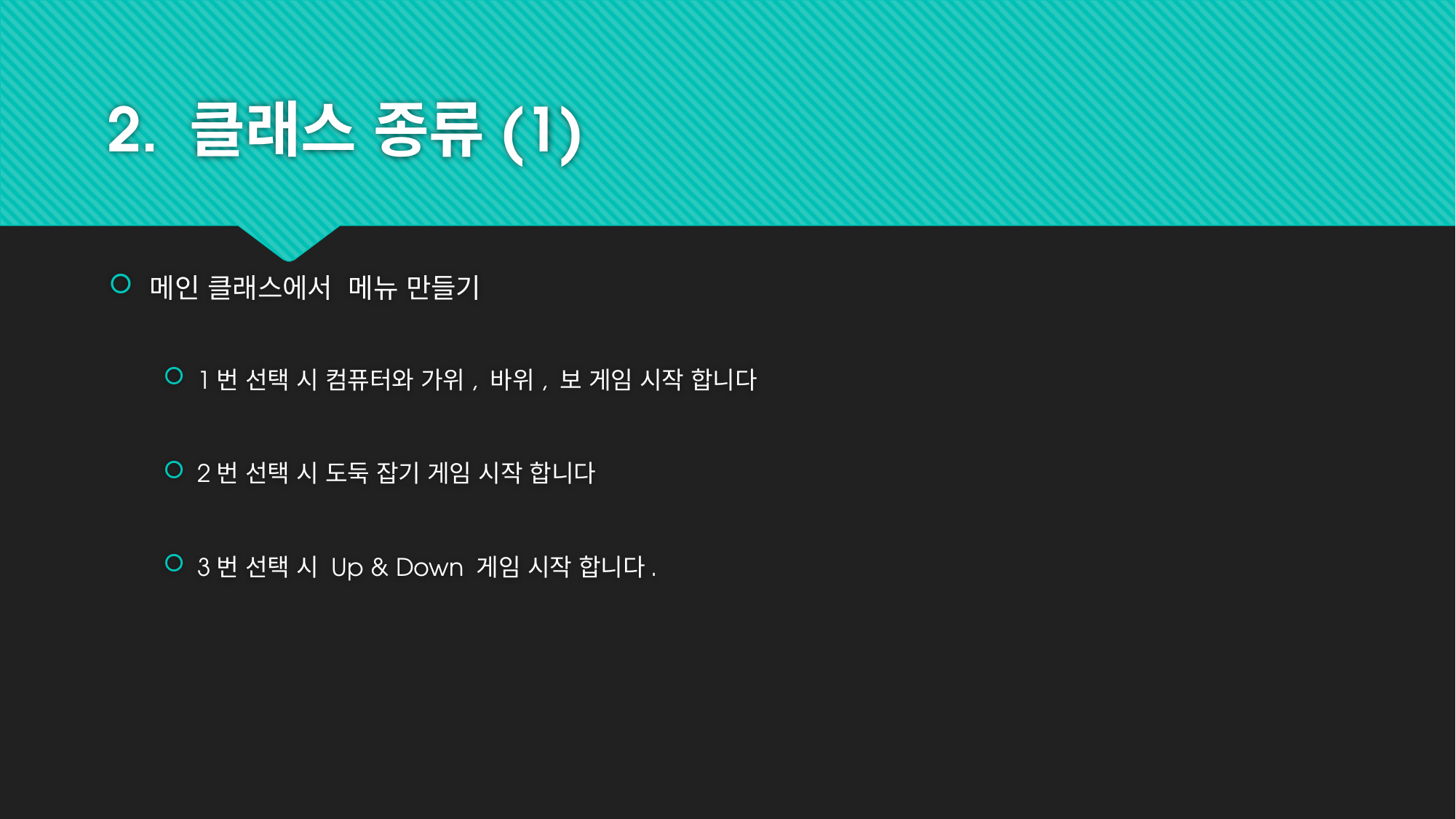

# 2. 클래스 종류(1)
메인 클래스에서  메뉴 만들기

1번 선택 시 컴퓨터와 가위, 바위, 보 게임 시작 합니다

2번 선택 시 도둑 잡기 게임 시작 합니다

3번 선택 시 Up & Down 게임 시작 합니다.